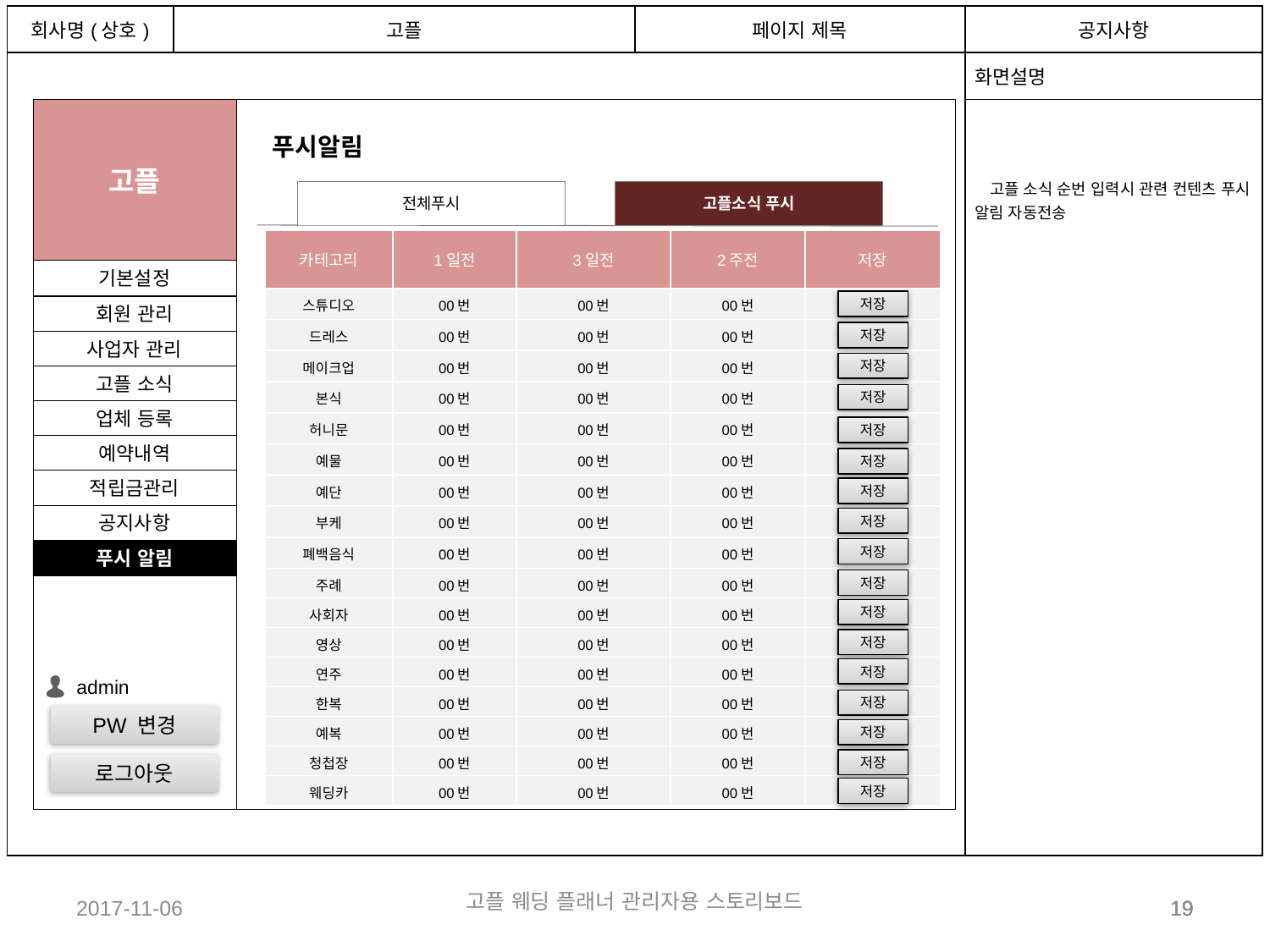

| 회사명(상호) | 고플 | 페이지 제목 | 공지사항 |
| --- | --- | --- | --- |
|  |  |  | 화면설명 |
|  |  |  | 고플 소식 순번 입력시 관련 컨텐츠 푸시 알림 자동전송 |

고플
푸시알림
전체푸시
고플소식 푸시
| 카테고리 | 1일전 | 3일전 | 2주전 | 저장 |
| --- | --- | --- | --- | --- |
| 스튜디오 | 00번 | 00번 | 00번 |  |
| 드레스 | 00번 | 00번 | 00번 |  |
| 메이크업 | 00번 | 00번 | 00번 |  |
| 본식 | 00번 | 00번 | 00번 |  |
| 허니문 | 00번 | 00번 | 00번 |  |
| 예물 | 00번 | 00번 | 00번 |  |
| 예단 | 00번 | 00번 | 00번 |  |
| 부케 | 00번 | 00번 | 00번 |  |
| 폐백음식 | 00번 | 00번 | 00번 |  |
| 주례 | 00번 | 00번 | 00번 |  |
| 사회자 | 00번 | 00번 | 00번 |  |
| 영상 | 00번 | 00번 | 00번 |  |
| 연주 | 00번 | 00번 | 00번 |  |
| 한복 | 00번 | 00번 | 00번 |  |
| 예복 | 00번 | 00번 | 00번 |  |
| 청첩장 | 00번 | 00번 | 00번 |  |
| 웨딩카 | 00번 | 00번 | 00번 |  |
기본설정
저장
회원 관리
저장
사업자 관리
저장
고플 소식
저장
업체 등록
저장
예약내역
저장
적립금관리
저장
공지사항
저장
저장
푸시 알림

저장
저장
저장
저장
admin

저장
PW 변경
저장
저장
로그아웃
저장
고플 웨딩 플래너 관리자용 스토리보드
2017-11-06
19
19
19